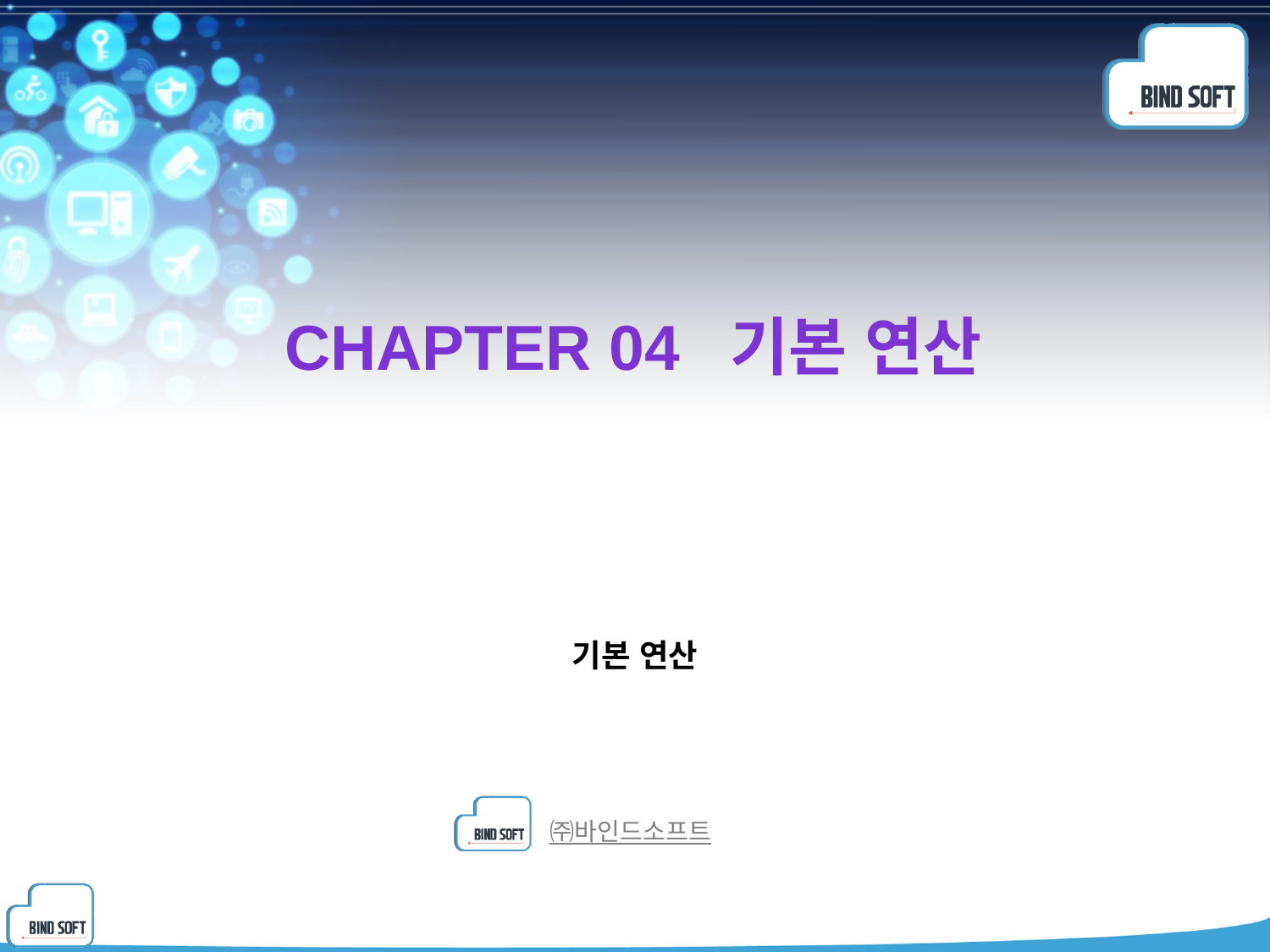

# CHAPTER 04  기본 연산
기본 연산